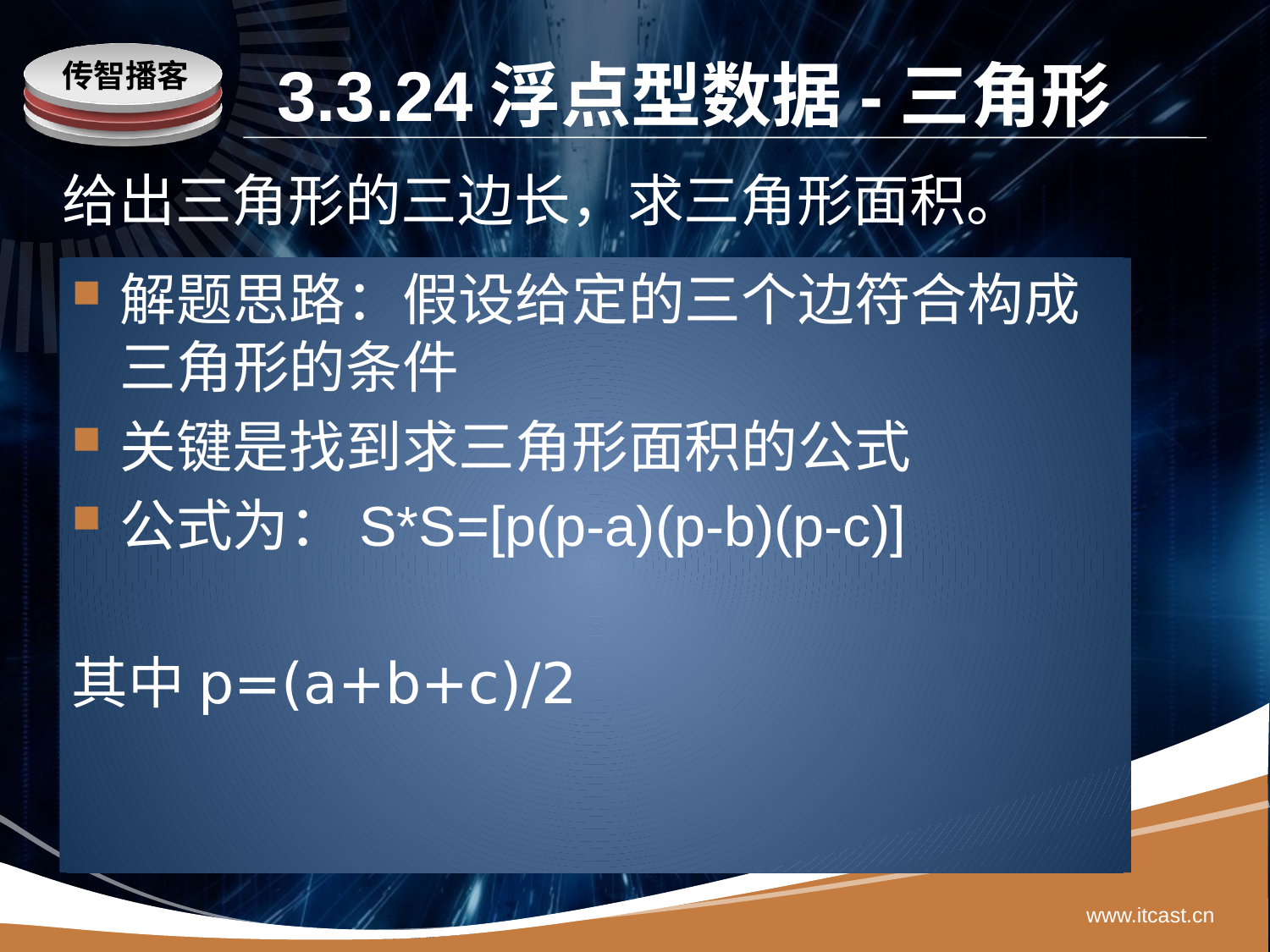

# 3.3.24浮点型数据-三角形
给出三角形的三边长，求三角形面积。

解题思路：假设给定的三个边符合构成三角形的条件
关键是找到求三角形面积的公式
公式为：S*S=[p(p-a)(p-b)(p-c)]

其中p=(a+b+c)/2
www.itcast.cn